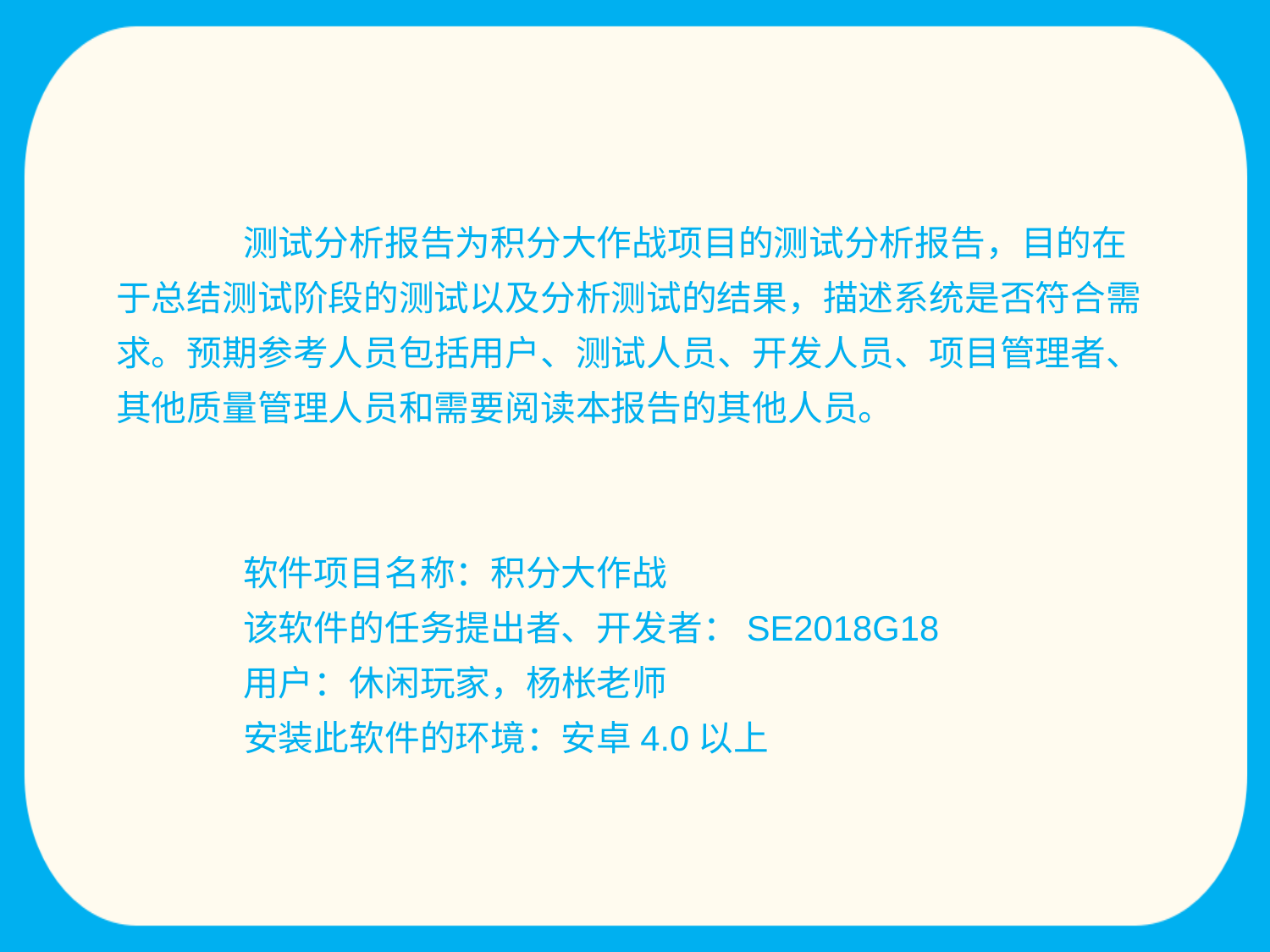

测试分析报告为积分大作战项目的测试分析报告，目的在于总结测试阶段的测试以及分析测试的结果，描述系统是否符合需求。预期参考人员包括用户、测试人员、开发人员、项目管理者、其他质量管理人员和需要阅读本报告的其他人员。

	软件项目名称：积分大作战
	该软件的任务提出者、开发者：SE2018G18
	用户：休闲玩家，杨枨老师
	安装此软件的环境：安卓4.0以上